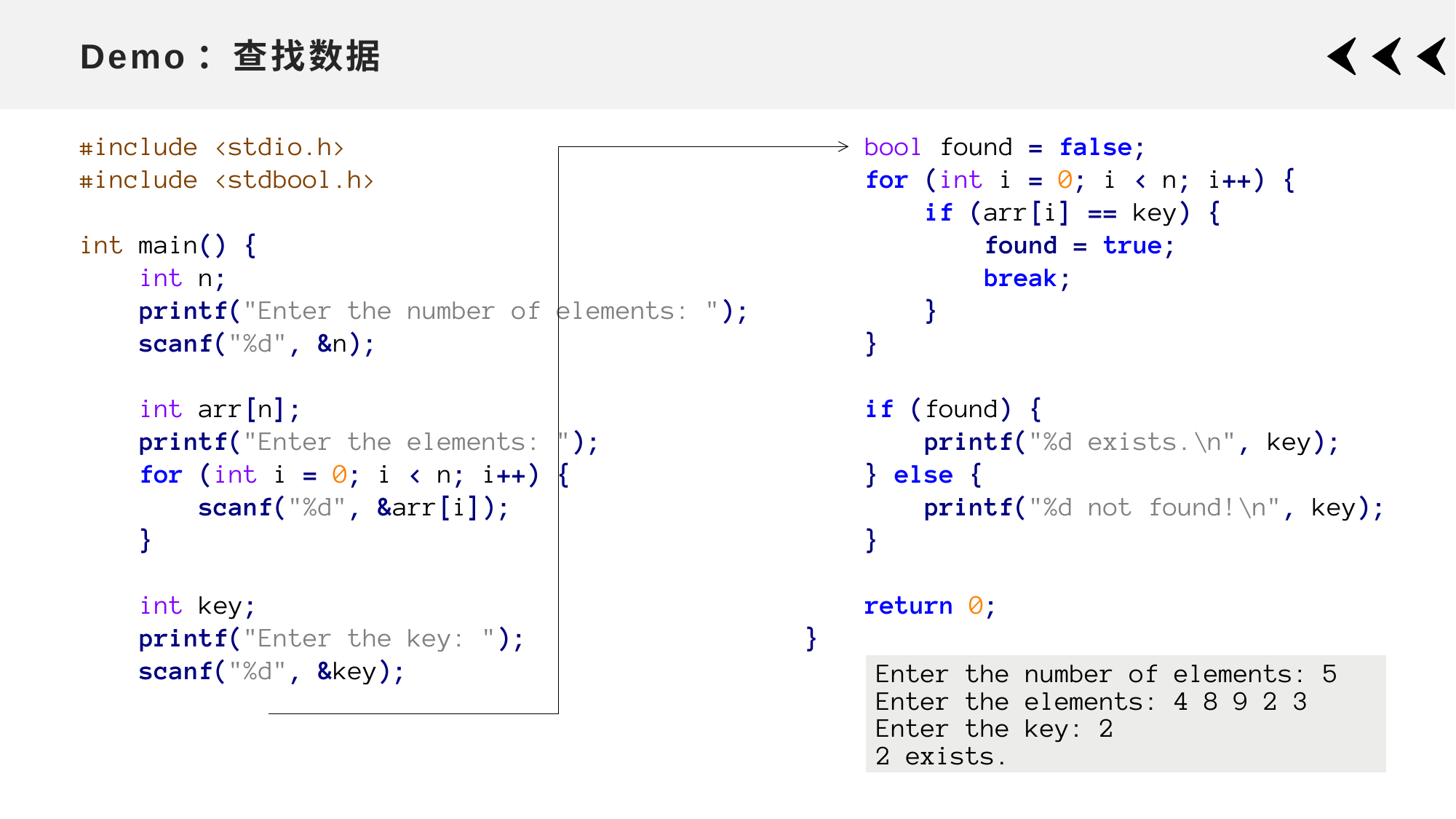

# Demo：查找数据
#include <stdio.h>#include <stdbool.h> int main() {    int n;    printf("Enter the number of elements: ");    scanf("%d", &n);     int arr[n];    printf("Enter the elements: ");    for (int i = 0; i < n; i++) {        scanf("%d", &arr[i]);    }     int key;    printf("Enter the key: ");    scanf("%d", &key);
    bool found = false;    for (int i = 0; i < n; i++) {        if (arr[i] == key) {            found = true;            break;        }    }     if (found) {        printf("%d exists.\n", key);    } else {        printf("%d not found!\n", key);    }     return 0;}
| Enter the number of elements: 5 Enter the elements: 4 8 9 2 3 Enter the key: 2 2 exists. |
| --- |